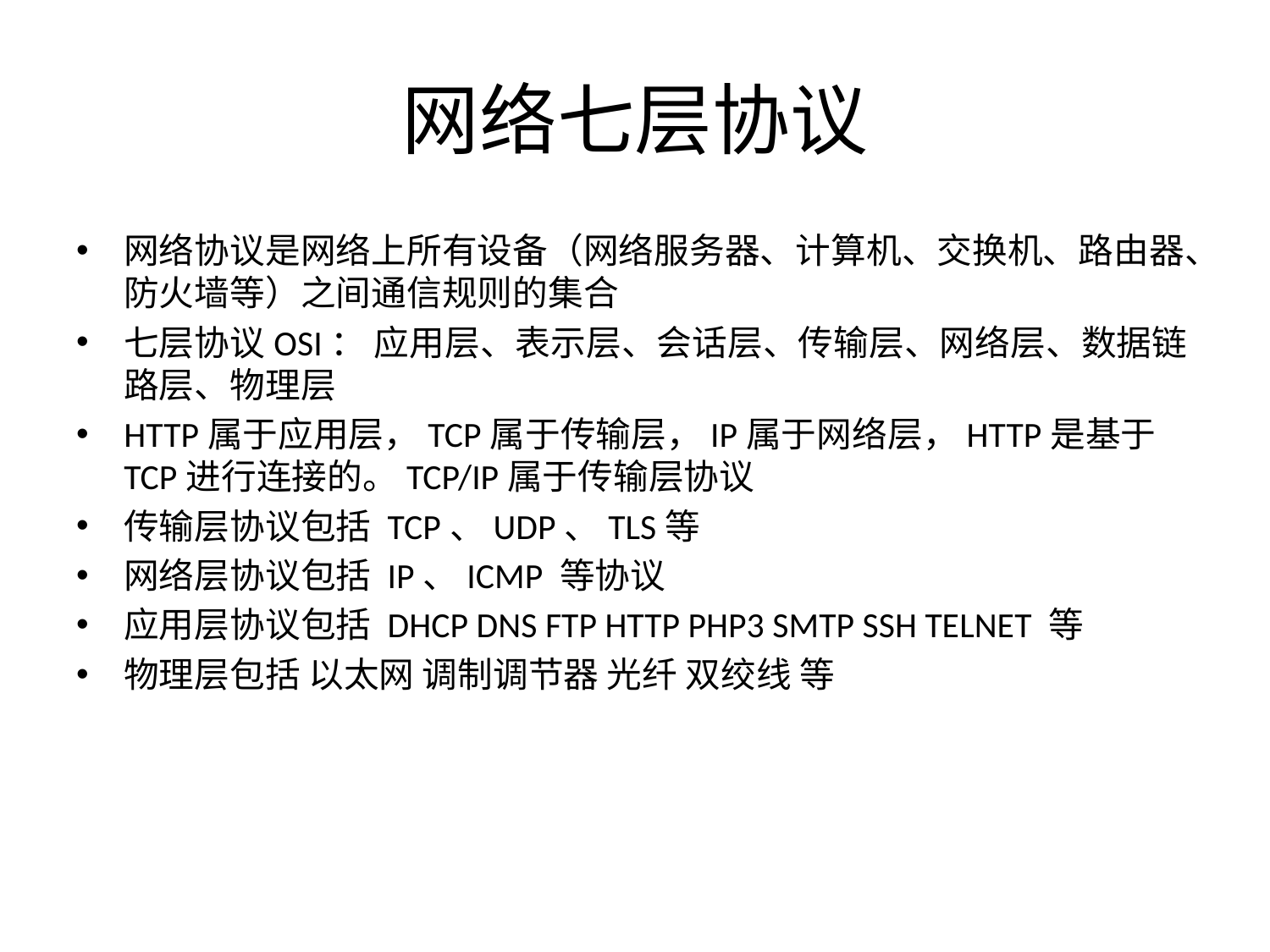

# 网络七层协议
网络协议是网络上所有设备（网络服务器、计算机、交换机、路由器、防火墙等）之间通信规则的集合
七层协议OSI： 应用层、表示层、会话层、传输层、网络层、数据链路层、物理层
HTTP属于应用层，TCP属于传输层，IP属于网络层，HTTP是基于TCP进行连接的。TCP/IP属于传输层协议
传输层协议包括 TCP、UDP、TLS等
网络层协议包括 IP、ICMP 等协议
应用层协议包括 DHCP DNS FTP HTTP PHP3 SMTP SSH TELNET 等
物理层包括 以太网 调制调节器 光纤 双绞线 等